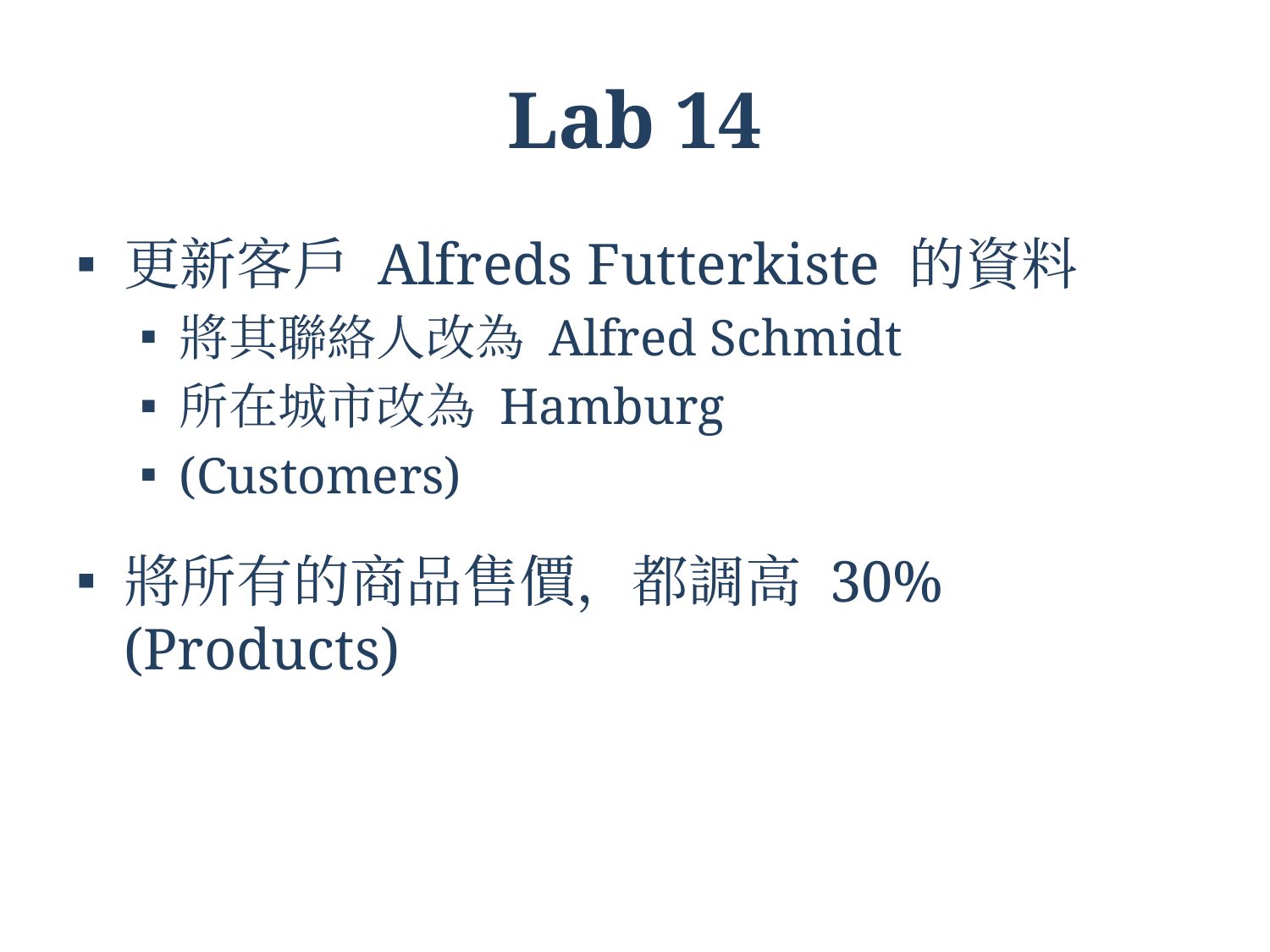

# Lab 14
更新客戶 Alfreds Futterkiste 的資料
將其聯絡人改為 Alfred Schmidt
所在城市改為 Hamburg
(Customers)
將所有的商品售價，都調高 30%(Products)